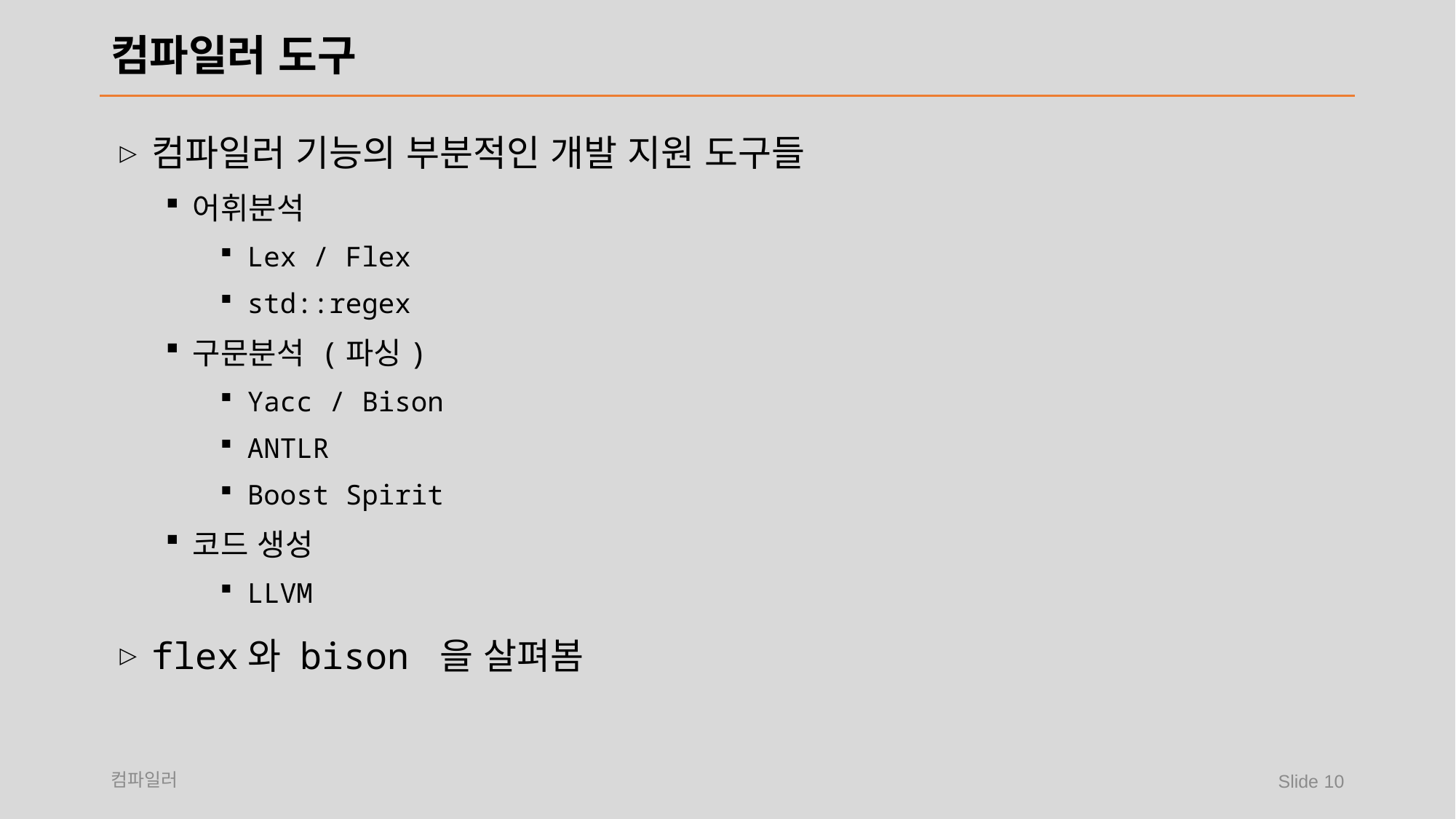

# 컴파일러 도구
컴파일러 기능의 부분적인 개발 지원 도구들
어휘분석
Lex / Flex
std::regex
구문분석 (파싱)
Yacc / Bison
ANTLR
Boost Spirit
코드 생성
LLVM
flex와 bison 을 살펴봄
컴파일러
Slide 10